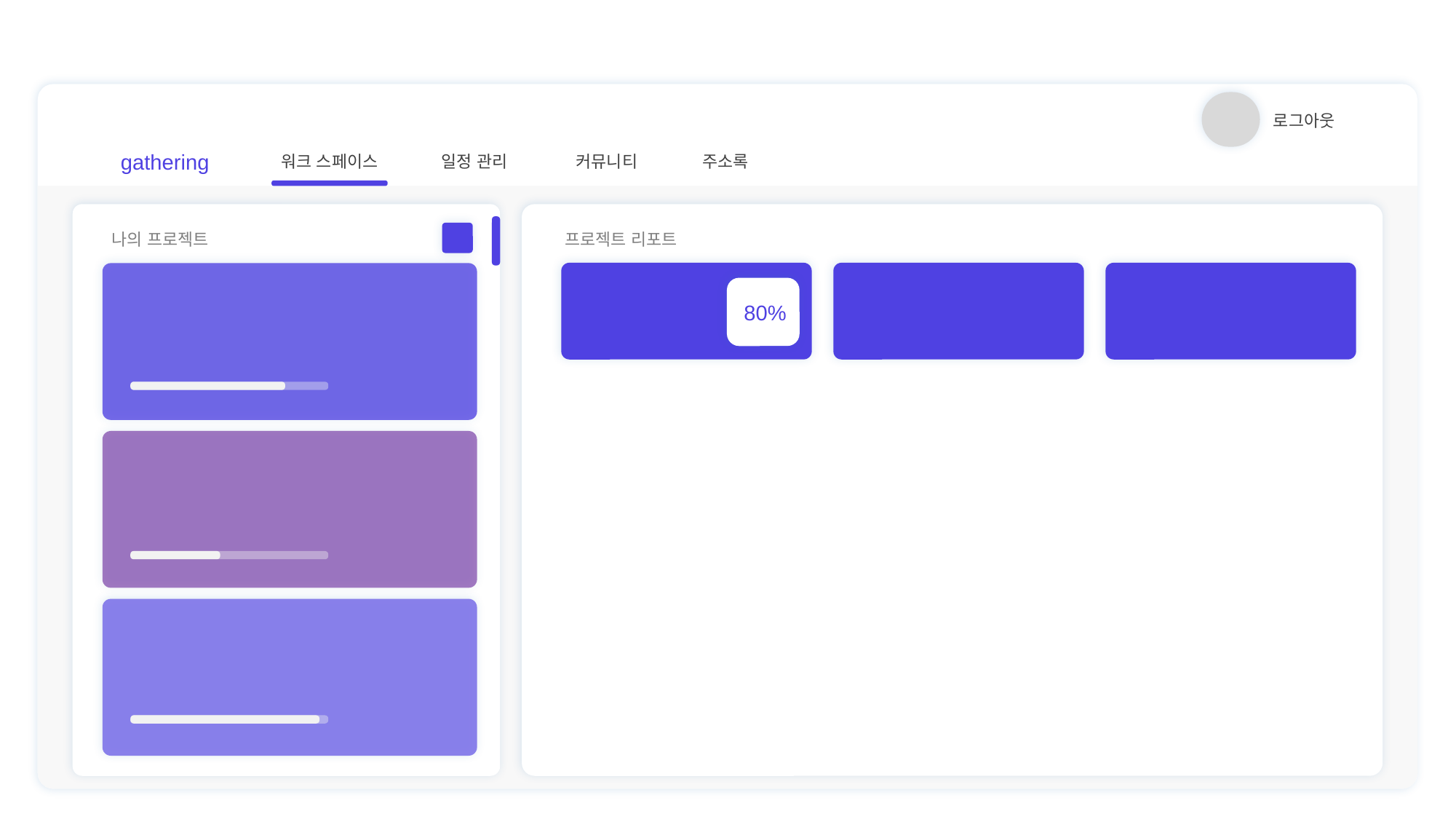

로그아웃
워크 스페이스
일정 관리
커뮤니티
주소록
gathering

나의 프로젝트
프로젝트 리포트
+

전체 과업

완료 과업
미완료 과업
Marketing
Communication
80%
56
45
10
Enroll →

Spring
Project
Enroll →

Jsp
Project
Enroll →